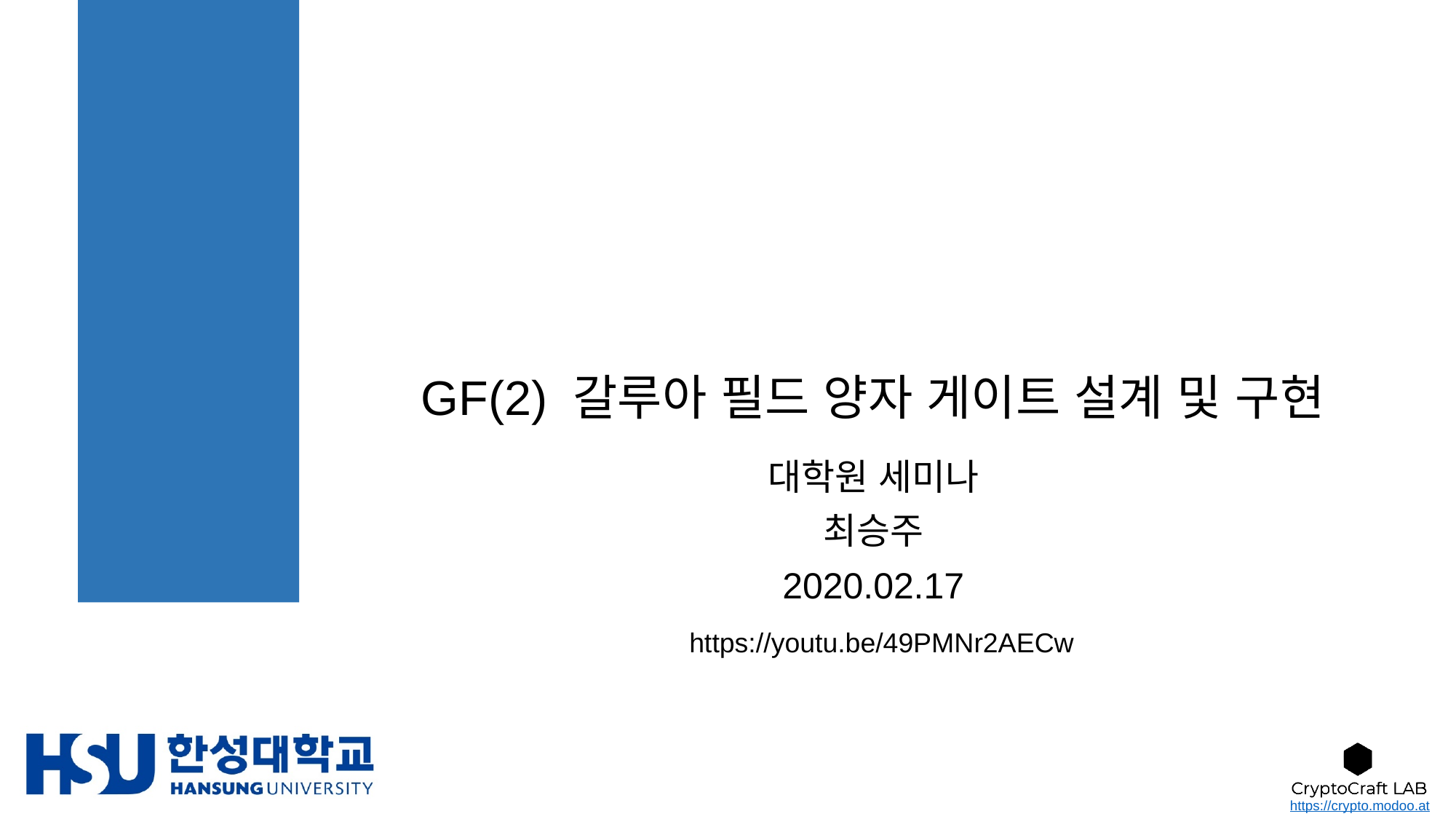

# GF(2) 갈루아 필드 양자 게이트 설계 및 구현
대학원 세미나
최승주
2020.02.17
https://youtu.be/49PMNr2AECw